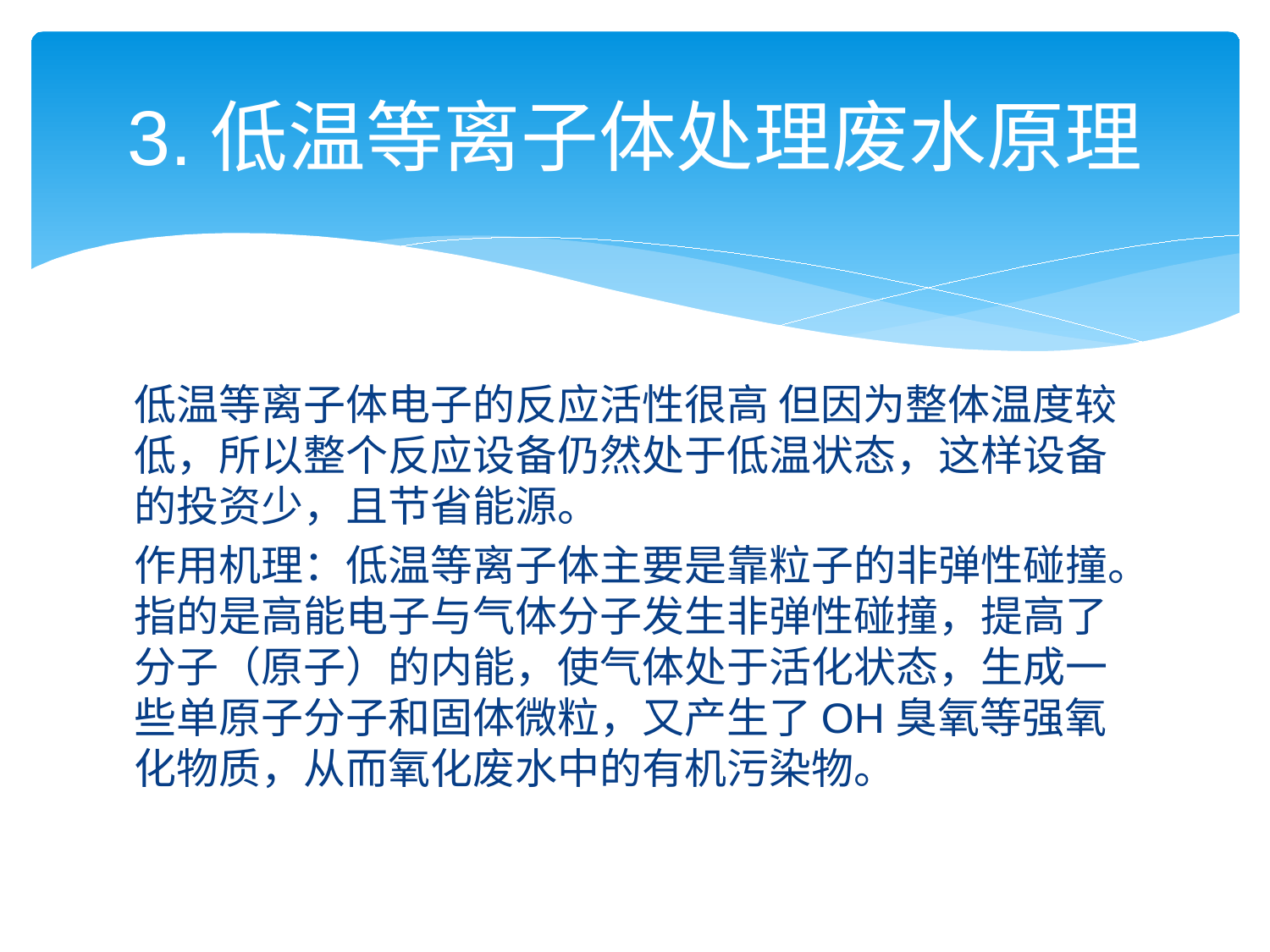

# 3.低温等离子体处理废水原理
低温等离子体电子的反应活性很高 但因为整体温度较低，所以整个反应设备仍然处于低温状态，这样设备的投资少，且节省能源。
作用机理：低温等离子体主要是靠粒子的非弹性碰撞。指的是高能电子与气体分子发生非弹性碰撞，提高了分子（原子）的内能，使气体处于活化状态，生成一些单原子分子和固体微粒，又产生了OH臭氧等强氧化物质，从而氧化废水中的有机污染物。